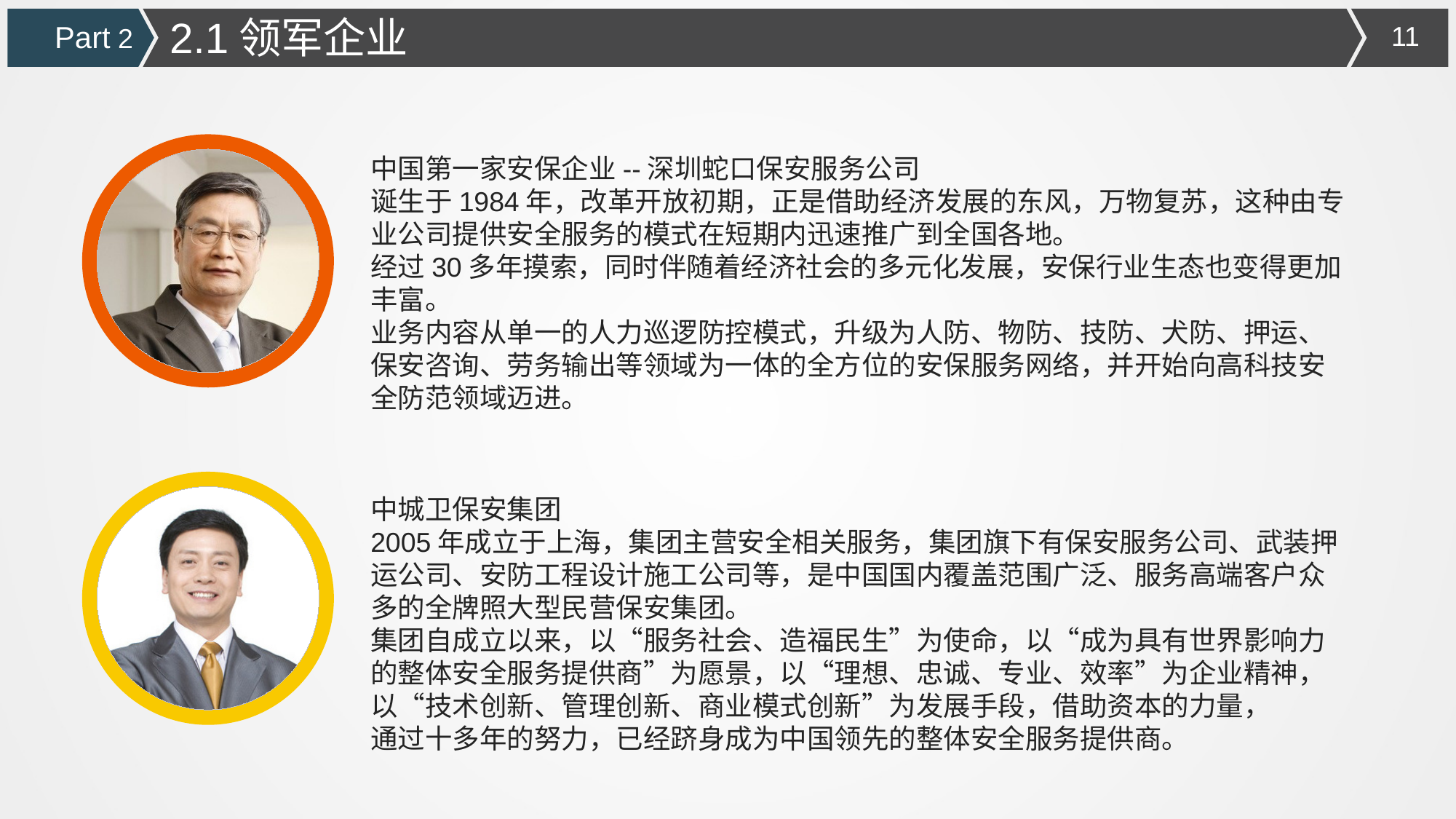

2.1领军企业
Part 2

中国第一家安保企业--深圳蛇口保安服务公司
诞生于1984年，改革开放初期，正是借助经济发展的东风，万物复苏，这种由专业公司提供安全服务的模式在短期内迅速推广到全国各地。
经过30多年摸索，同时伴随着经济社会的多元化发展，安保行业生态也变得更加丰富。
业务内容从单一的人力巡逻防控模式，升级为人防、物防、技防、犬防、押运、保安咨询、劳务输出等领域为一体的全方位的安保服务网络，并开始向高科技安全防范领域迈进。

中城卫保安集团
2005年成立于上海，集团主营安全相关服务，集团旗下有保安服务公司、武装押运公司、安防工程设计施工公司等，是中国国内覆盖范围广泛、服务高端客户众多的全牌照大型民营保安集团。
集团自成立以来，以“服务社会、造福民生”为使命，以“成为具有世界影响力的整体安全服务提供商”为愿景，以“理想、忠诚、专业、效率”为企业精神，以“技术创新、管理创新、商业模式创新”为发展手段，借助资本的力量，
通过十多年的努力，已经跻身成为中国领先的整体安全服务提供商。